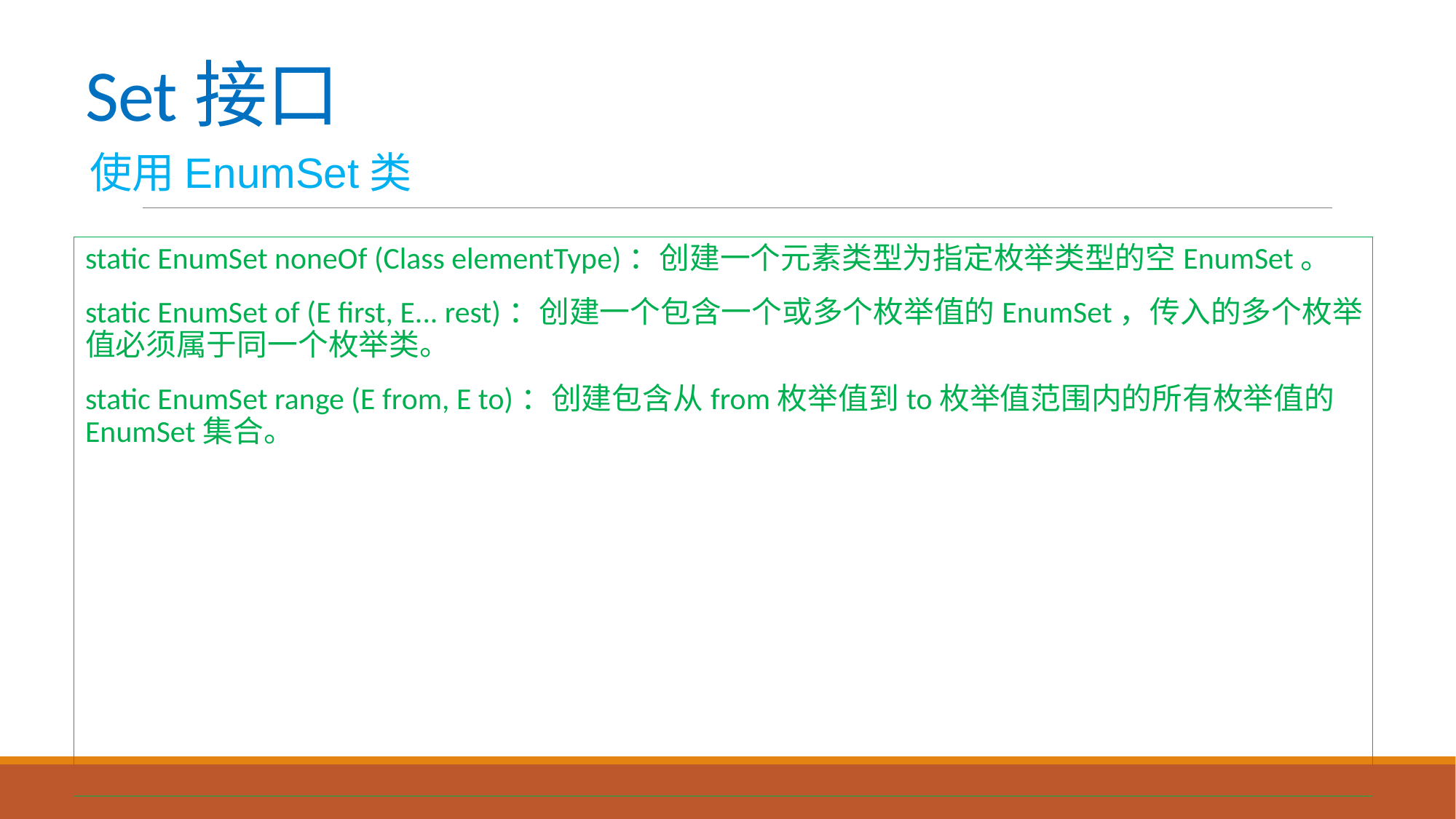

# Set接口
使用EnumSet类
static EnumSet noneOf (Class elementType)：创建一个元素类型为指定枚举类型的空EnumSet。
static EnumSet of (E first, E... rest)：创建一个包含一个或多个枚举值的EnumSet，传入的多个枚举值必须属于同一个枚举类。
static EnumSet range (E from, E to)：创建包含从from枚举值到to枚举值范围内的所有枚举值的EnumSet集合。